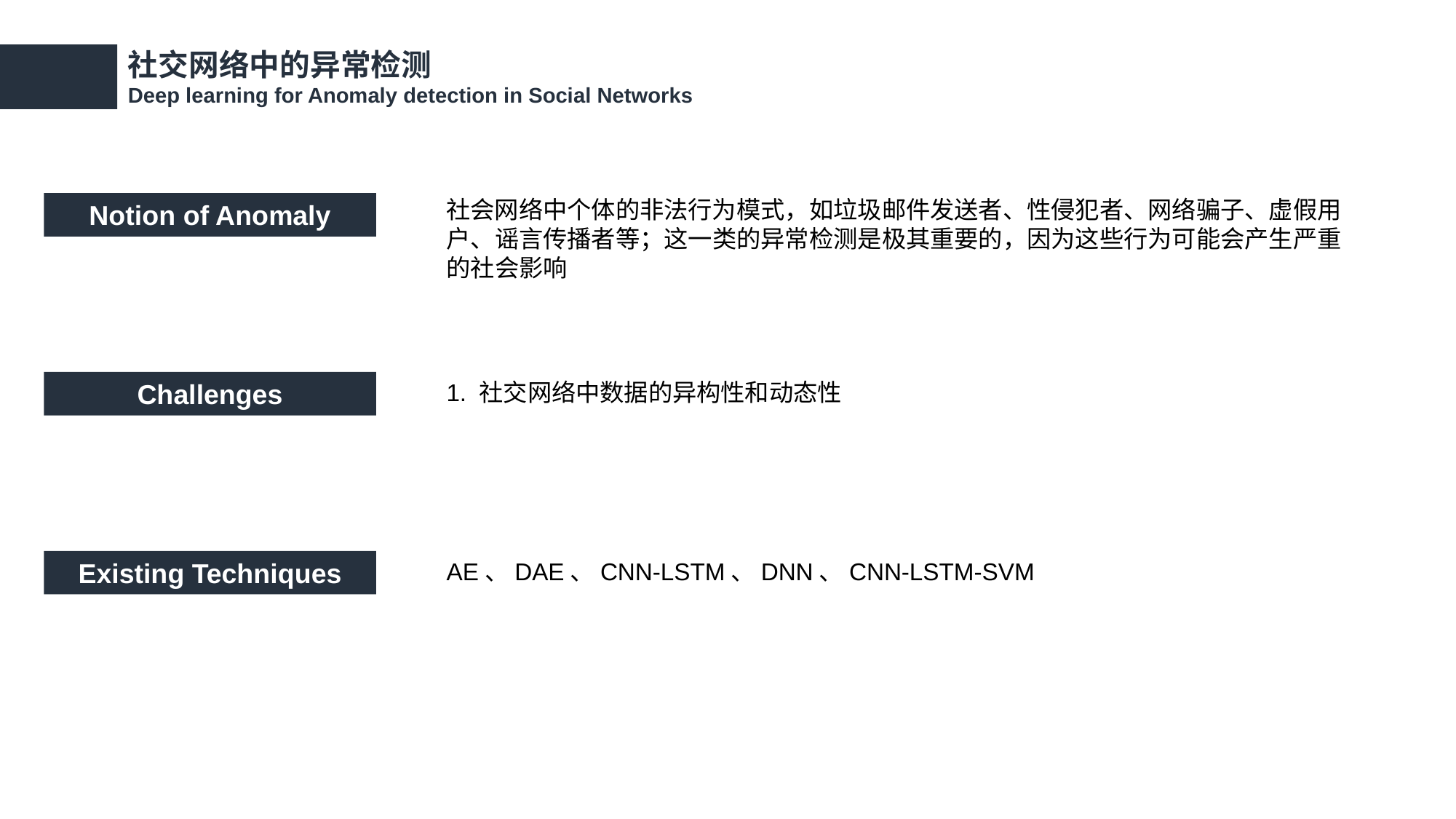

社交网络中的异常检测
Deep learning for Anomaly detection in Social Networks

社会网络中个体的非法行为模式，如垃圾邮件发送者、性侵犯者、网络骗子、虚假用户、谣言传播者等；这一类的异常检测是极其重要的，因为这些行为可能会产生严重的社会影响
Notion of Anomaly
Challenges
1. 社交网络中数据的异构性和动态性
Existing Techniques
AE、DAE、CNN-LSTM、DNN、CNN-LSTM-SVM